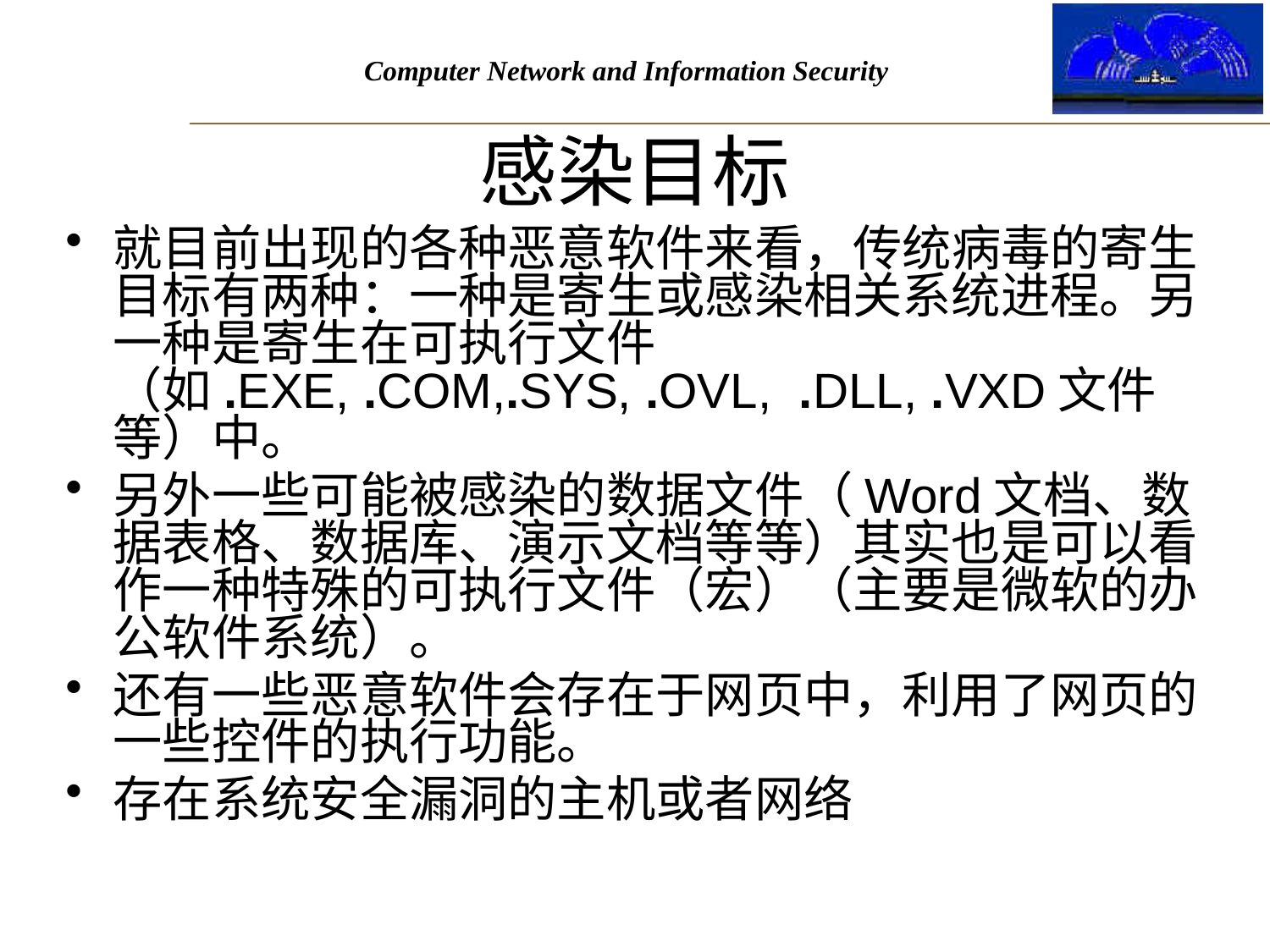

# 感染目标
就目前出现的各种恶意软件来看，传统病毒的寄生目标有两种：一种是寄生或感染相关系统进程。另一种是寄生在可执行文件（如.EXE, .COM,.SYS, .OVL,  .DLL, .VXD文件等）中。
另外一些可能被感染的数据文件（Word文档、数据表格、数据库、演示文档等等）其实也是可以看作一种特殊的可执行文件（宏）（主要是微软的办公软件系统）。
还有一些恶意软件会存在于网页中，利用了网页的一些控件的执行功能。
存在系统安全漏洞的主机或者网络